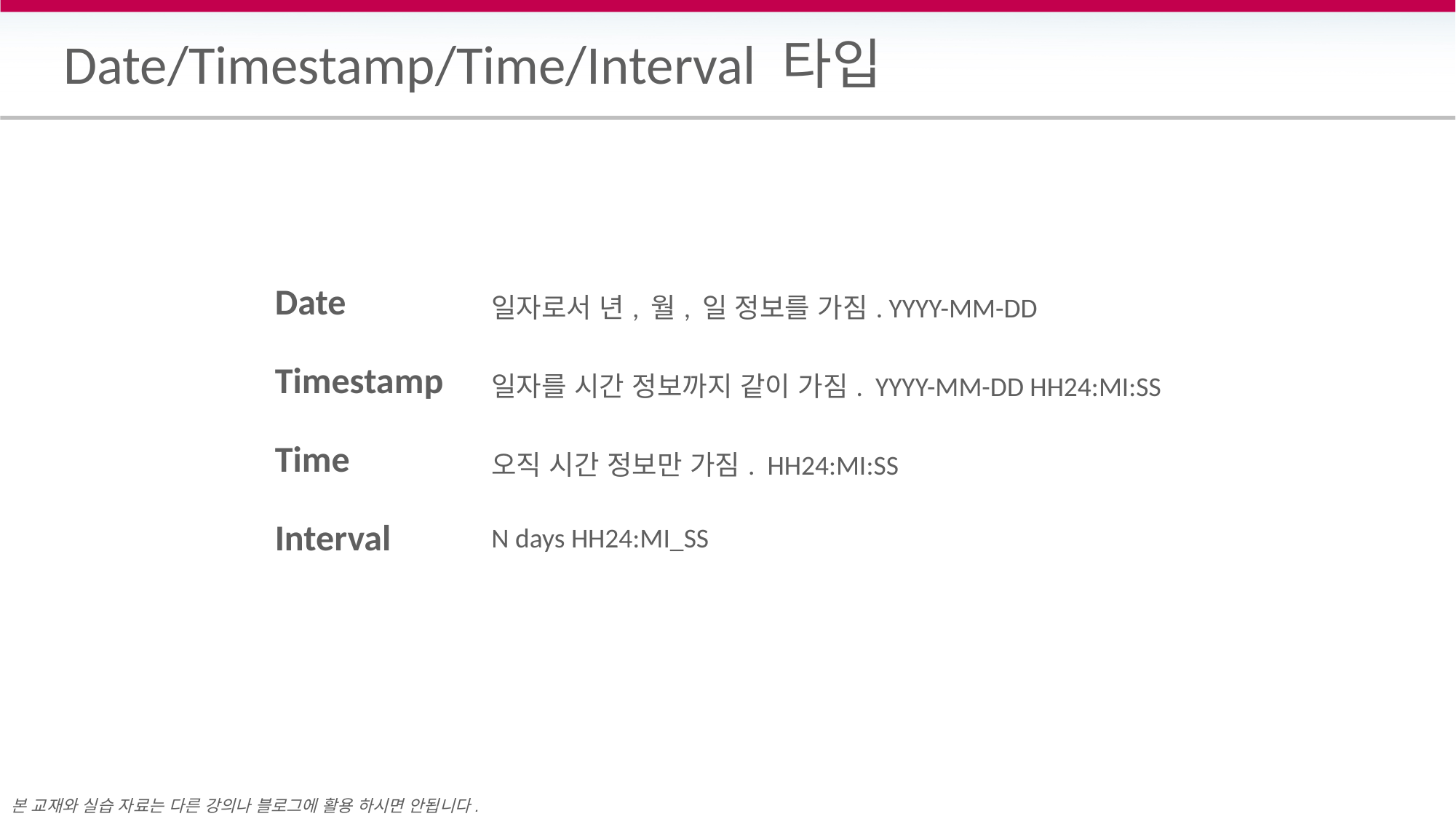

# Date/Timestamp/Time/Interval 타입
| Date | 일자로서 년, 월, 일 정보를 가짐. YYYY-MM-DD |
| --- | --- |
| Timestamp | 일자를 시간 정보까지 같이 가짐. YYYY-MM-DD HH24:MI:SS |
| Time | 오직 시간 정보만 가짐. HH24:MI:SS |
| Interval | N days HH24:MI\_SS |